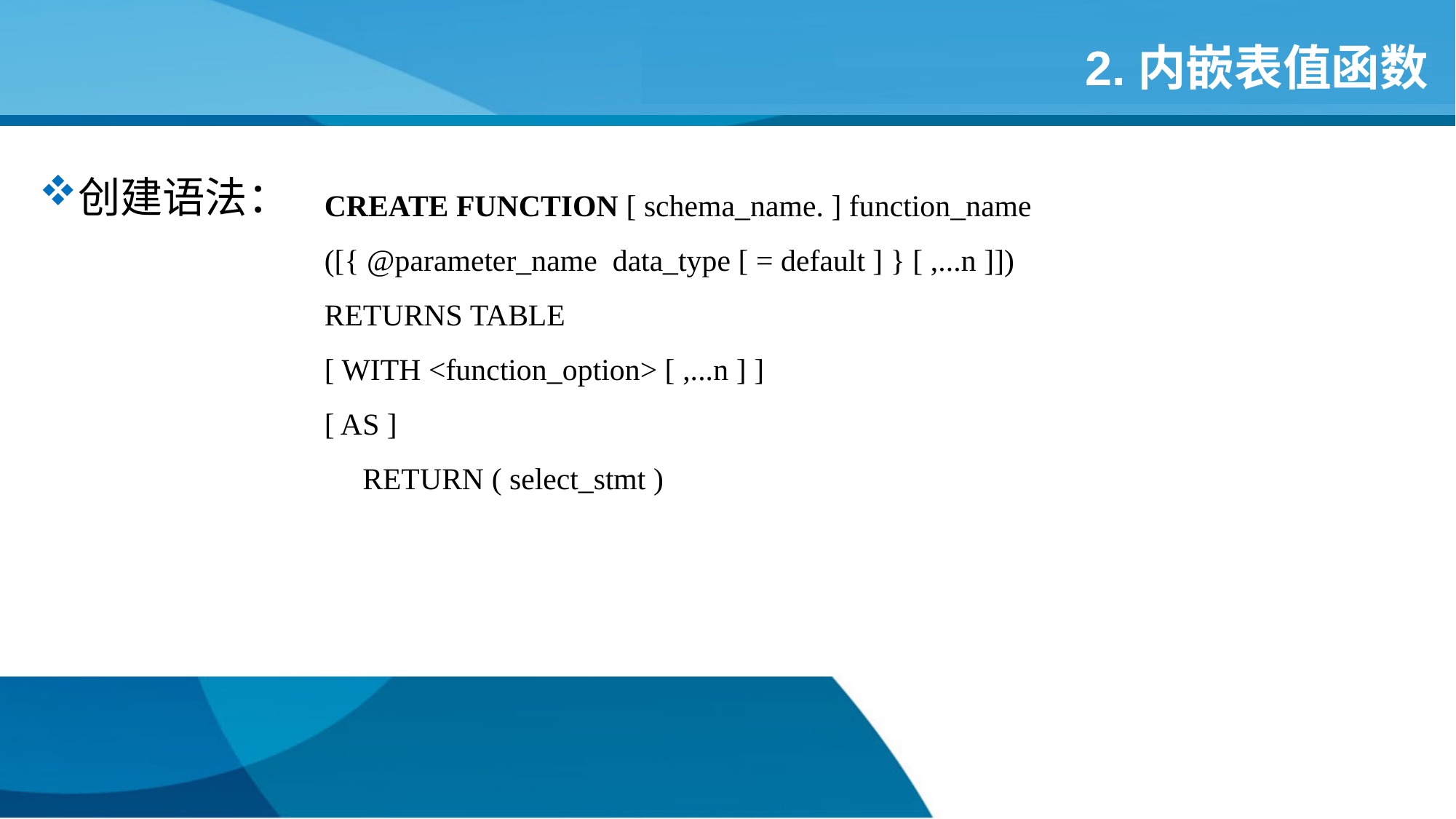

# 2.内嵌表值函数
创建语法：
CREATE FUNCTION [ schema_name. ] function_name
([{ @parameter_name  data_type [ = default ] } [ ,...n ]])
RETURNS TABLE
[ WITH <function_option> [ ,...n ] ]
[ AS ]
     RETURN ( select_stmt )